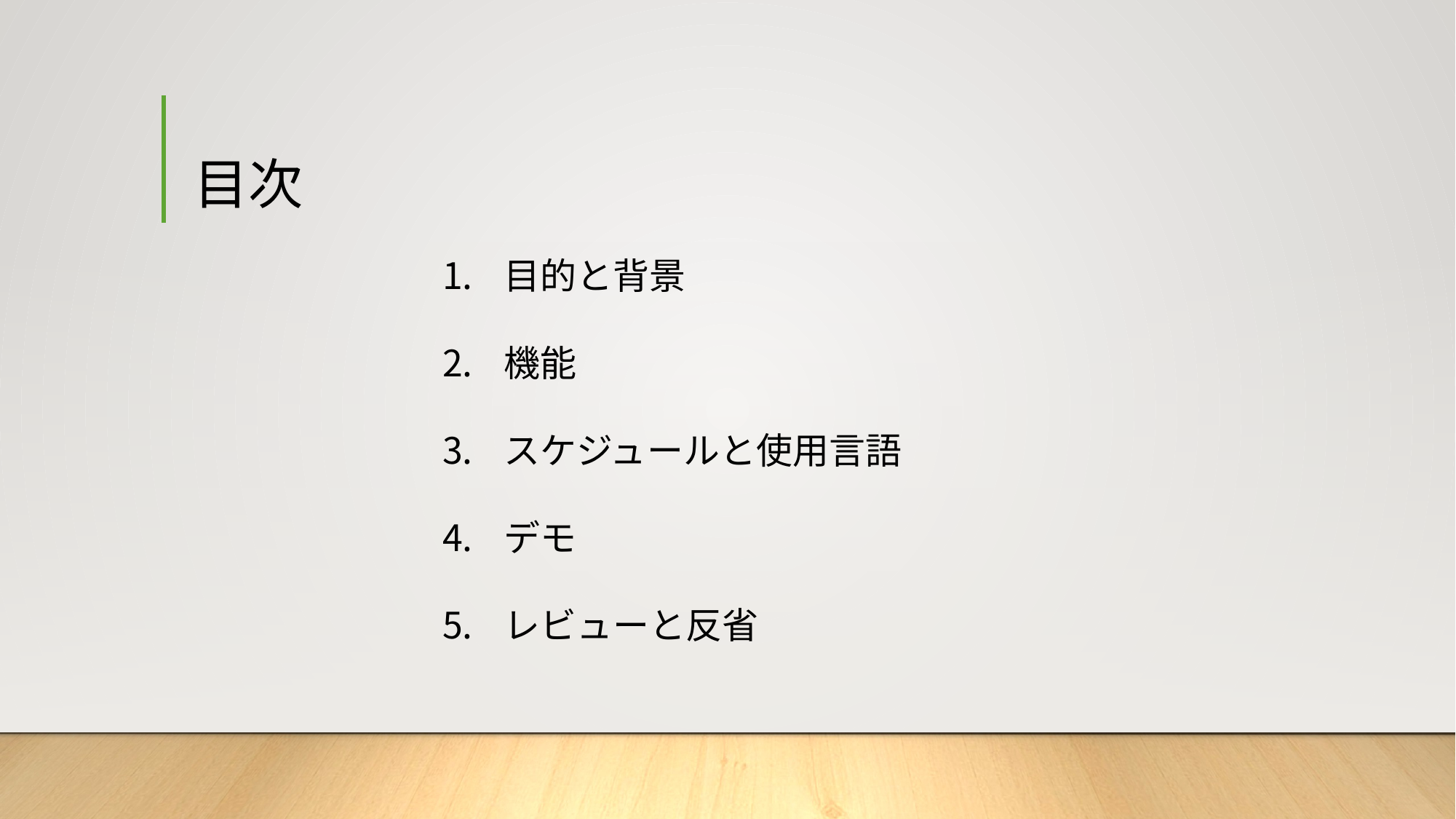

# 目次
目的と背景

機能

スケジュールと使用言語

デモ

レビューと反省